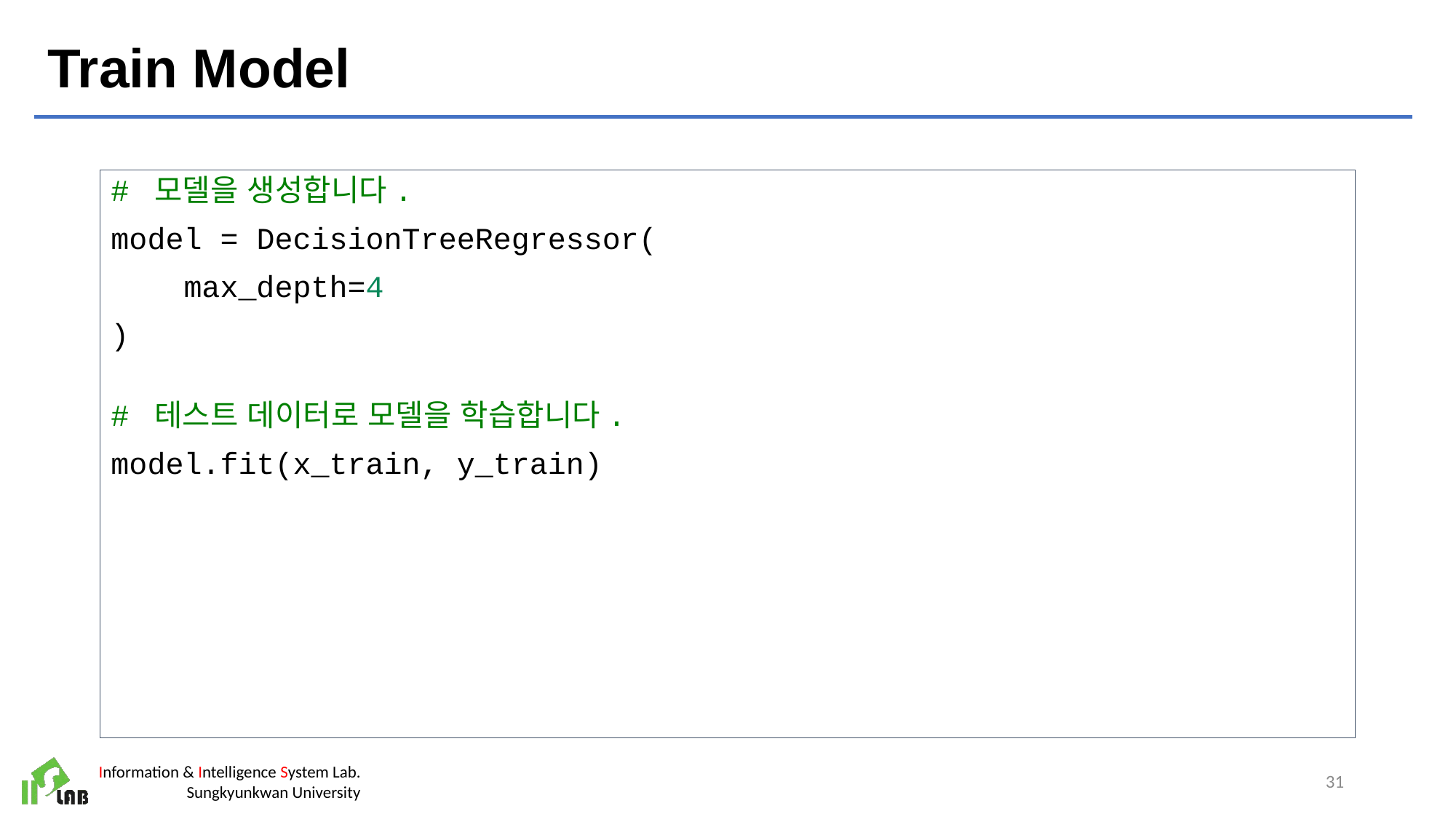

# Train Model
# 모델을 생성합니다.
model = DecisionTreeRegressor(
    max_depth=4
)
# 테스트 데이터로 모델을 학습합니다.
model.fit(x_train, y_train)
31